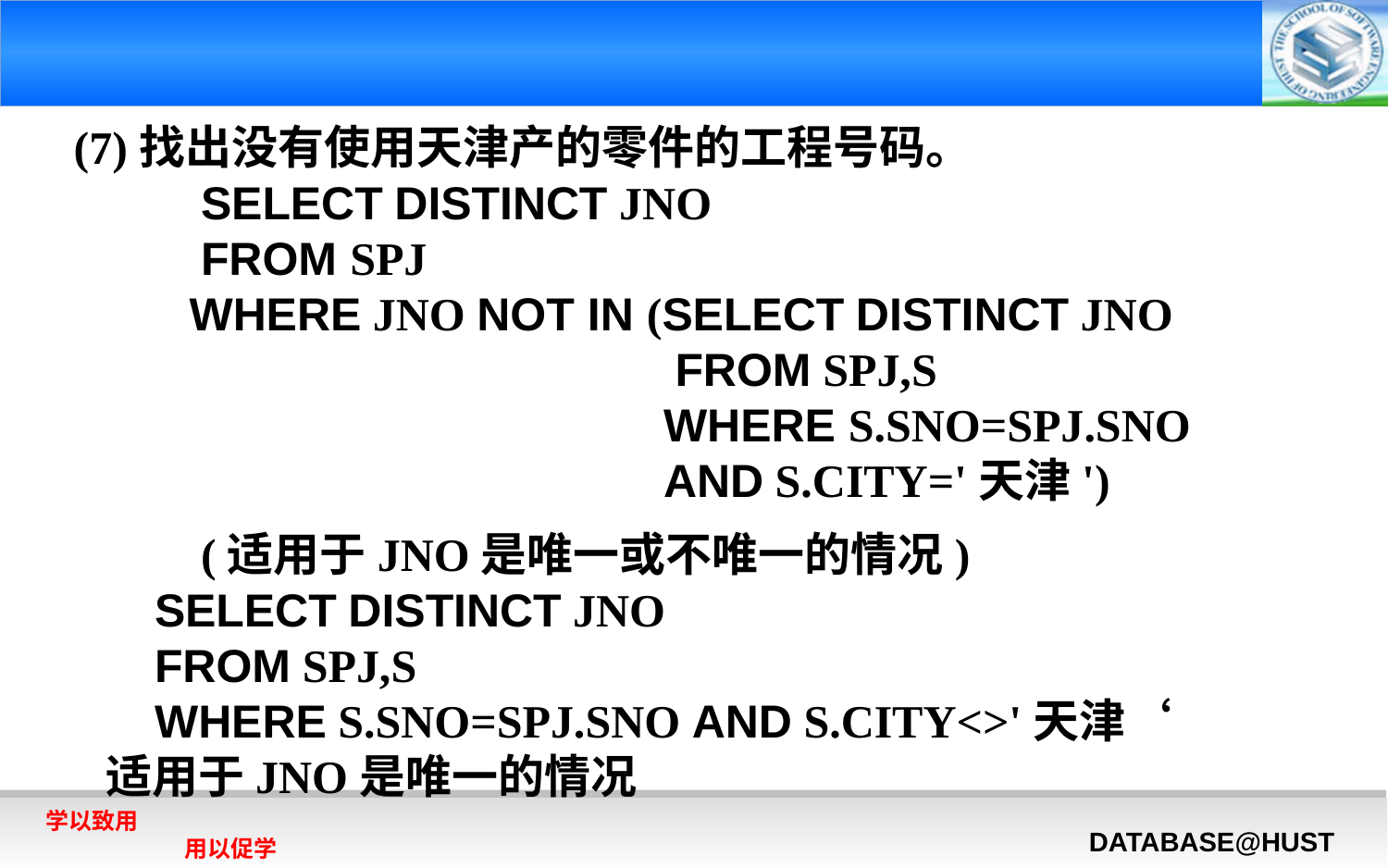

(7)找出没有使用天津产的零件的工程号码。
           SELECT DISTINCT JNO
           FROM SPJ
          WHERE JNO NOT IN (SELECT DISTINCT JNO
                                                    FROM SPJ,S
                                                   WHERE S.SNO=SPJ.SNO
                                                   AND S.CITY='天津')
           (适用于JNO是唯一或不唯一的情况)
       SELECT DISTINCT JNO
       FROM SPJ,S
       WHERE S.SNO=SPJ.SNO AND S.CITY<>'天津‘
  适用于JNO是唯一的情况